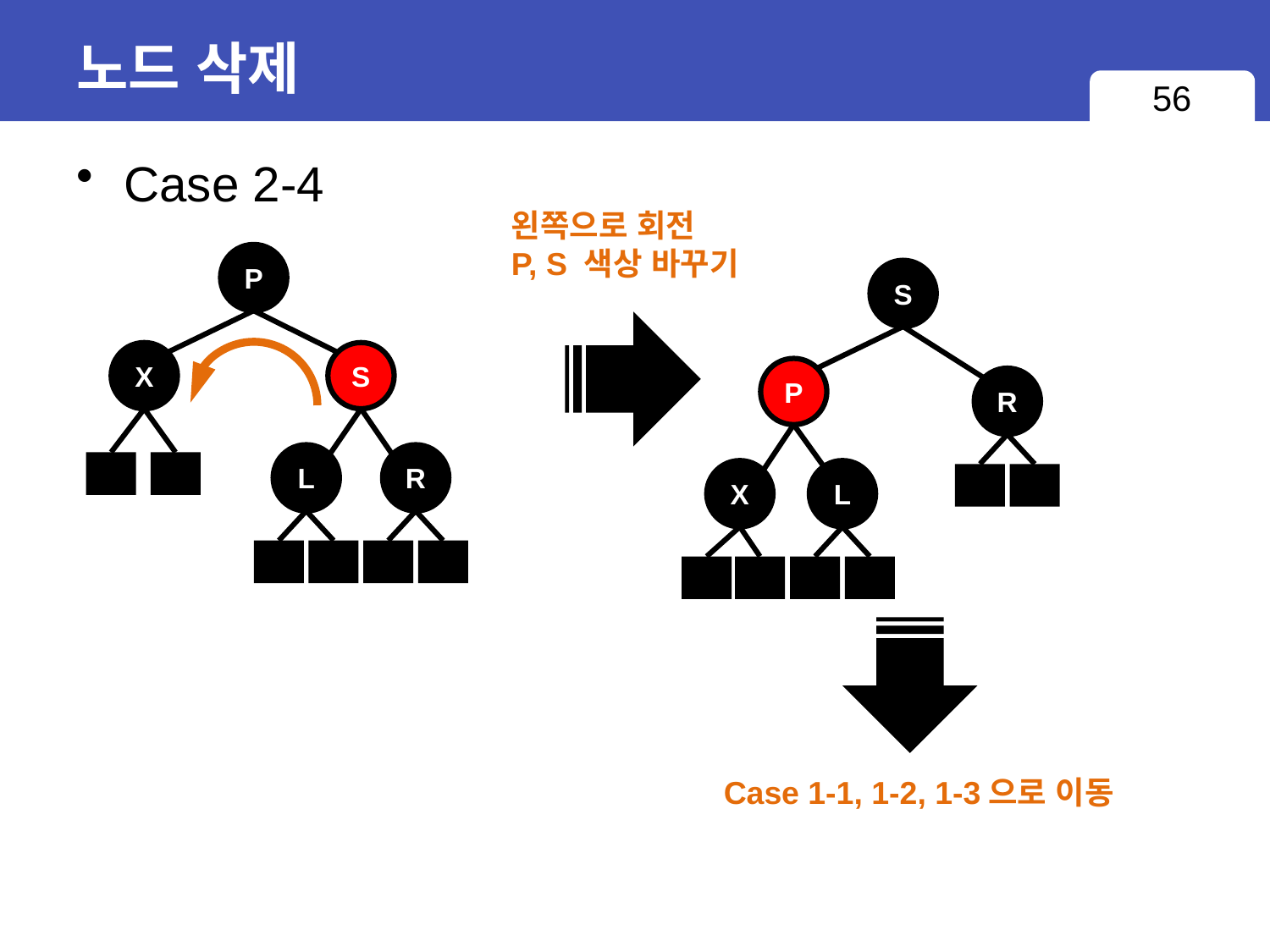

# 노드 삭제
56
Case 2-4
왼쪽으로 회전
P, S 색상 바꾸기
P
S

S
X
P
R
L
R

X
L

Case 1-1, 1-2, 1-3으로 이동